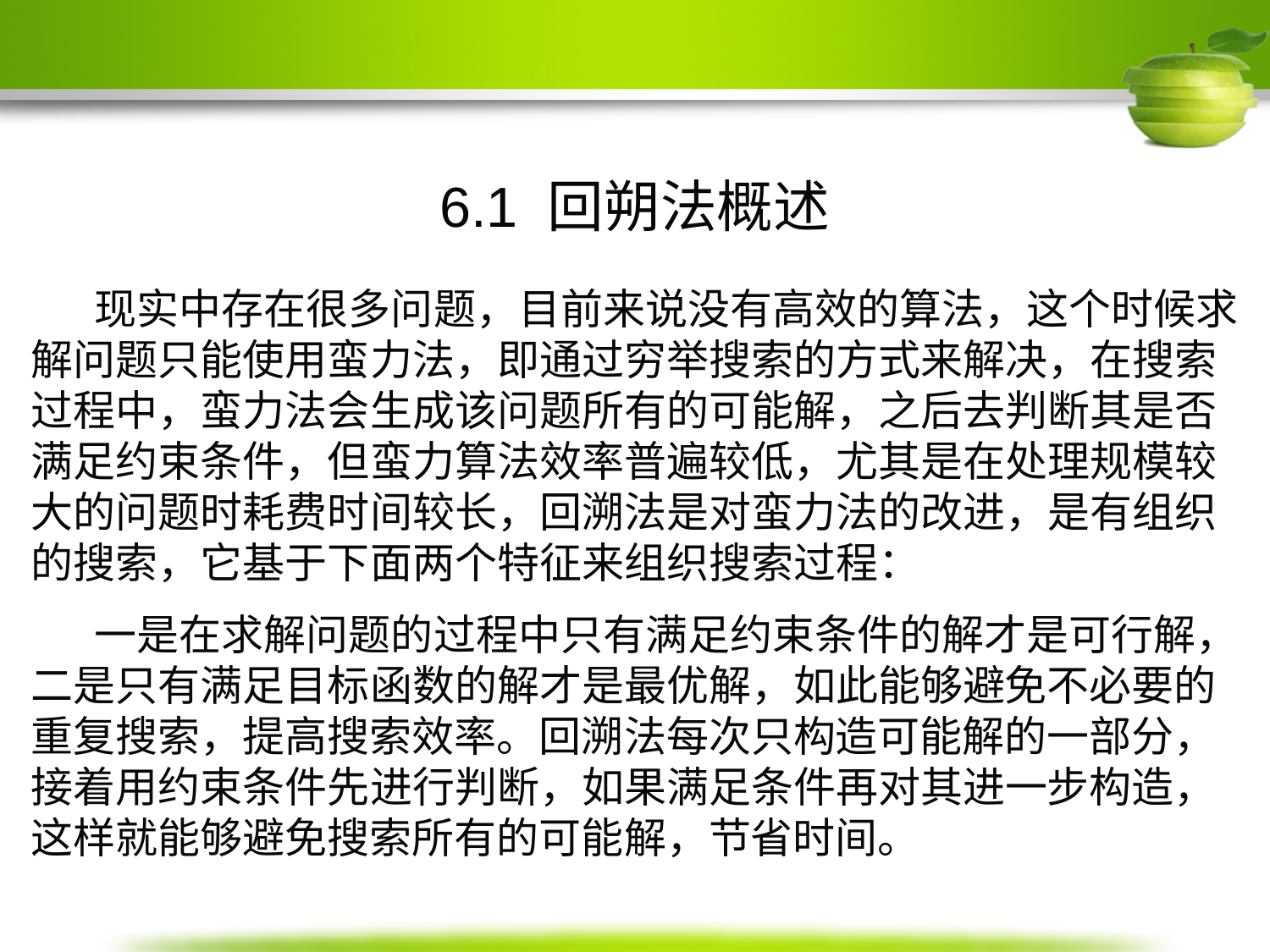

6.1 回朔法概述
现实中存在很多问题，目前来说没有高效的算法，这个时候求解问题只能使用蛮力法，即通过穷举搜索的方式来解决，在搜索过程中，蛮力法会生成该问题所有的可能解，之后去判断其是否满足约束条件，但蛮力算法效率普遍较低，尤其是在处理规模较大的问题时耗费时间较长，回溯法是对蛮力法的改进，是有组织的搜索，它基于下面两个特征来组织搜索过程：
一是在求解问题的过程中只有满足约束条件的解才是可行解，二是只有满足目标函数的解才是最优解，如此能够避免不必要的重复搜索，提高搜索效率。回溯法每次只构造可能解的一部分，接着用约束条件先进行判断，如果满足条件再对其进一步构造，这样就能够避免搜索所有的可能解，节省时间。